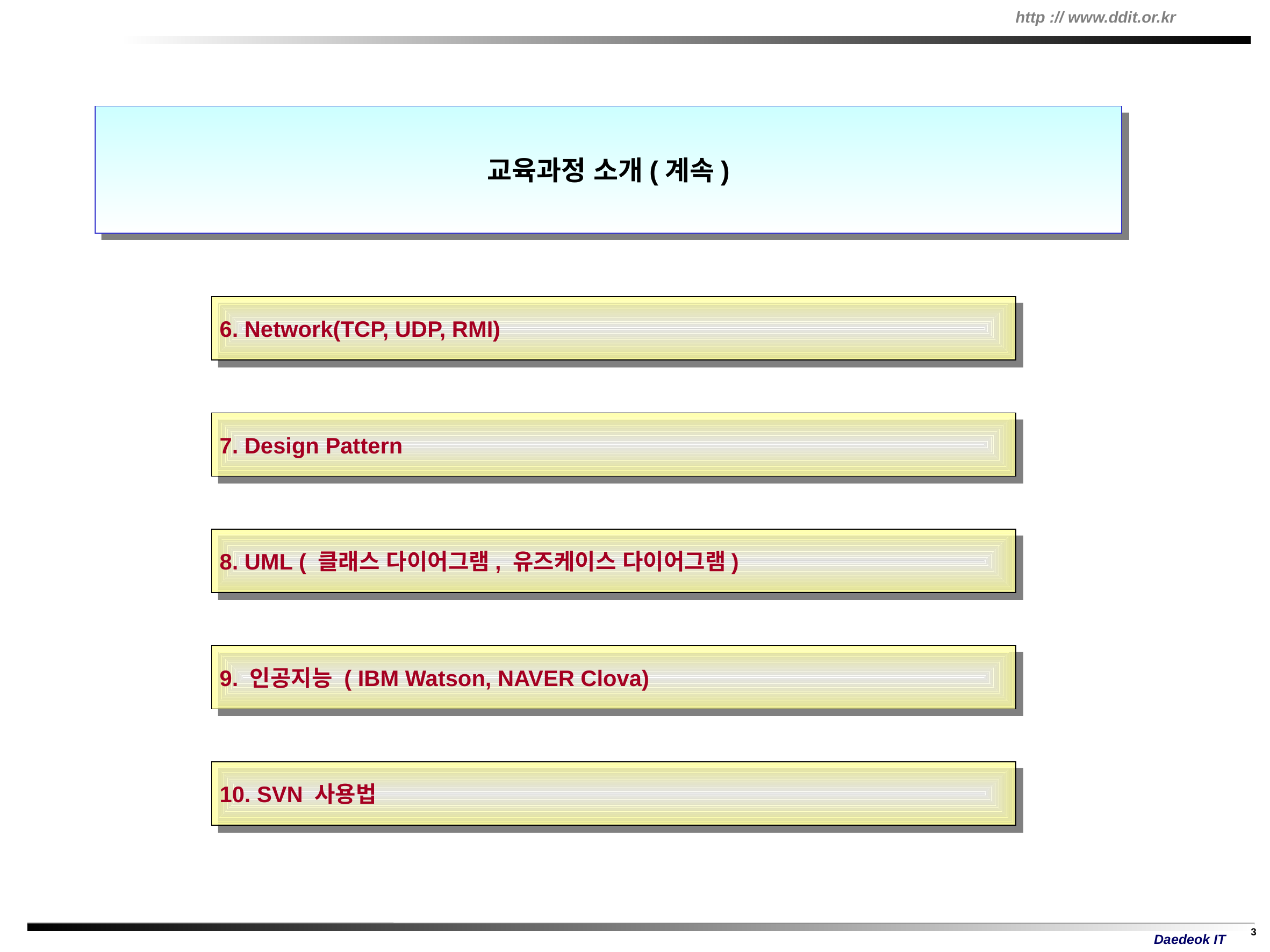

교육과정 소개(계속)
6. Network(TCP, UDP, RMI)
7. Design Pattern
8. UML ( 클래스 다이어그램, 유즈케이스 다이어그램)
9. 인공지능 ( IBM Watson, NAVER Clova)
10. SVN 사용법